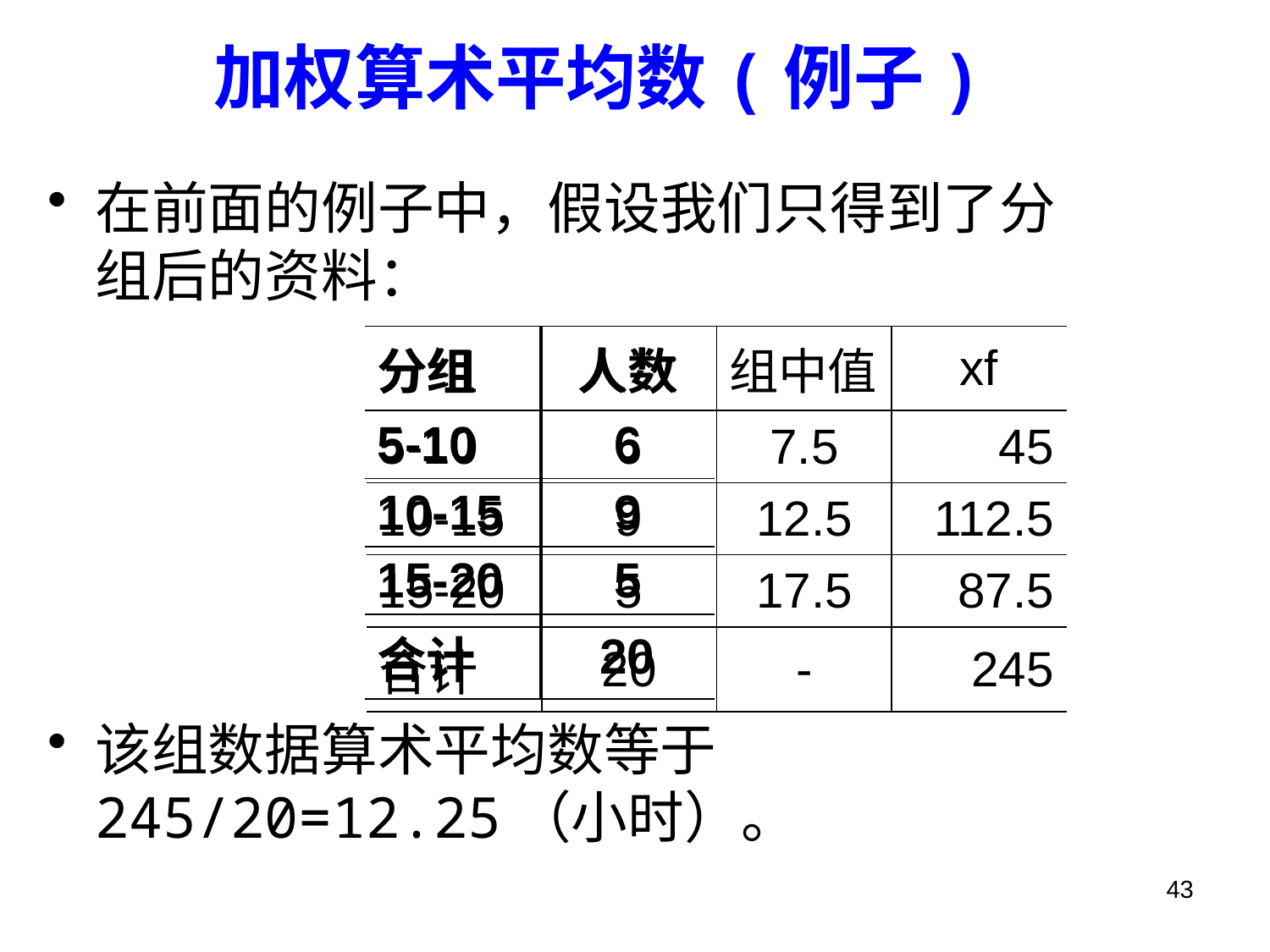

# 加权算术平均数(例子)
在前面的例子中，假设我们只得到了分组后的资料：

该组数据算术平均数等于
245/20=12.25（小时）。
| 分组 | 人数 |
| --- | --- |
| 5-10 | 6 |
| 10-15 | 9 |
| 15-20 | 5 |
| 合计 | 20 |
| 分组 | 人数 | 组中值 | xf |
| --- | --- | --- | --- |
| 5-10 | 6 | 7.5 | 45 |
| 10-15 | 9 | 12.5 | 112.5 |
| 15-20 | 5 | 17.5 | 87.5 |
| 合计 | 20 | - | 245 |
43